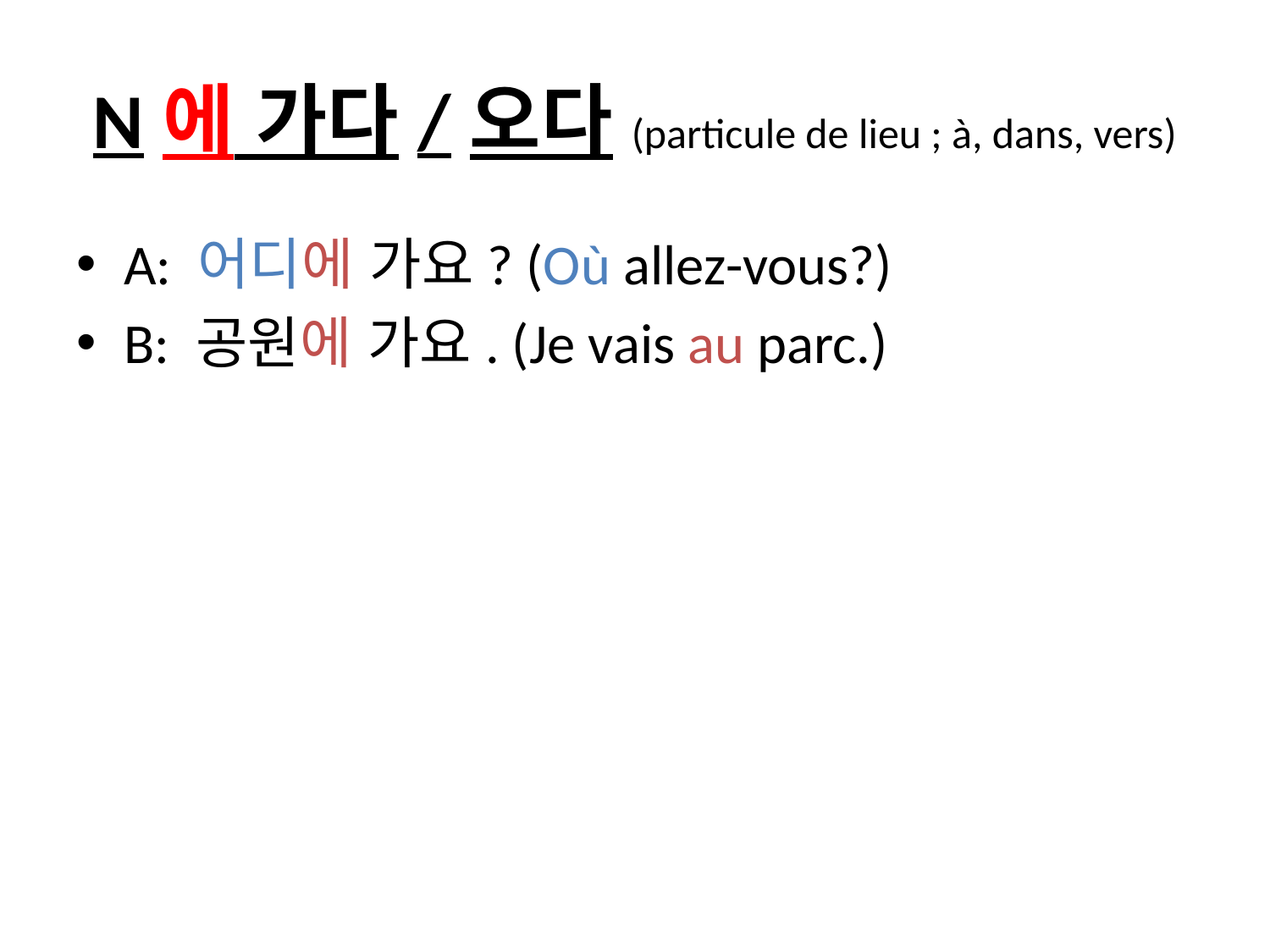

# N에 가다/오다(particule de lieu ; à, dans, vers)
A: 어디에 가요? (Où allez-vous?)
B: 공원에 가요. (Je vais au parc.)